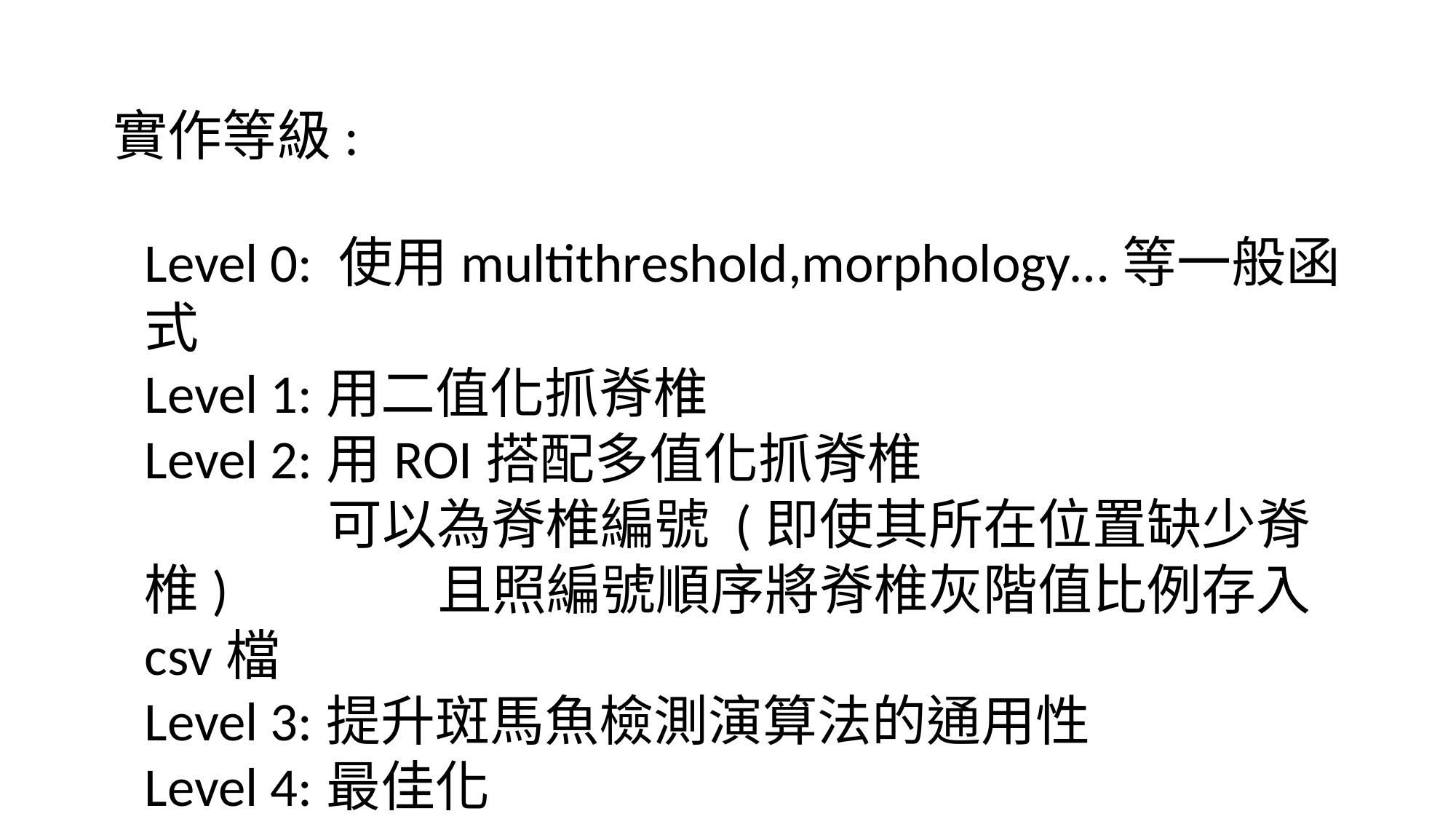

實作等級:
Level 0: 使用multithreshold,morphology…等一般函式
Level 1:用二值化抓脊椎
Level 2:用ROI搭配多值化抓脊椎
	     可以為脊椎編號 (即使其所在位置缺少脊椎)	    	     且照編號順序將脊椎灰階值比例存入csv檔
Level 3:提升斑馬魚檢測演算法的通用性
Level 4:最佳化